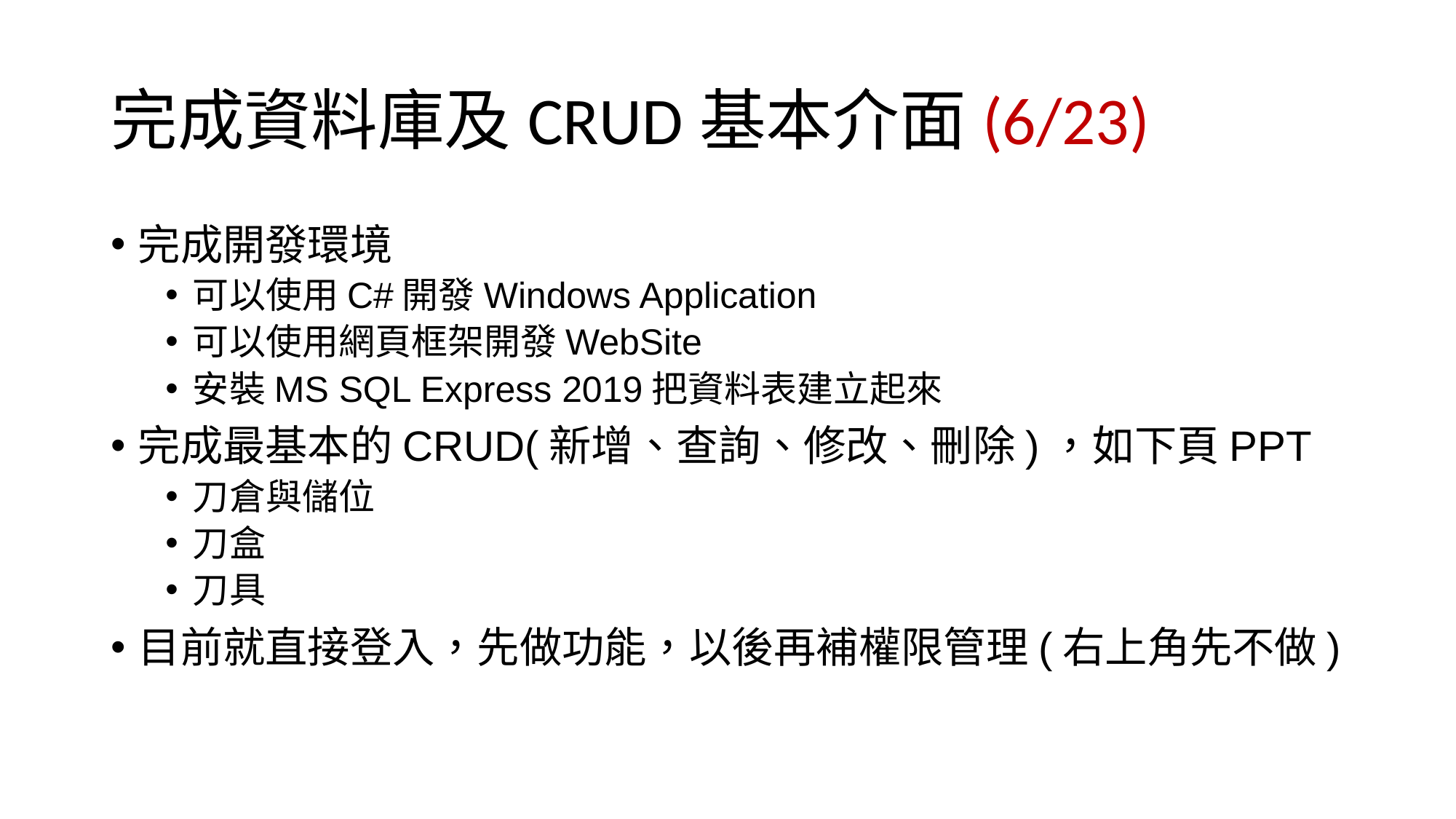

# 完成資料庫及CRUD基本介面(6/23)
完成開發環境
可以使用C#開發Windows Application
可以使用網頁框架開發WebSite
安裝MS SQL Express 2019把資料表建立起來
完成最基本的CRUD(新增、查詢、修改、刪除)，如下頁PPT
刀倉與儲位
刀盒
刀具
目前就直接登入，先做功能，以後再補權限管理(右上角先不做)